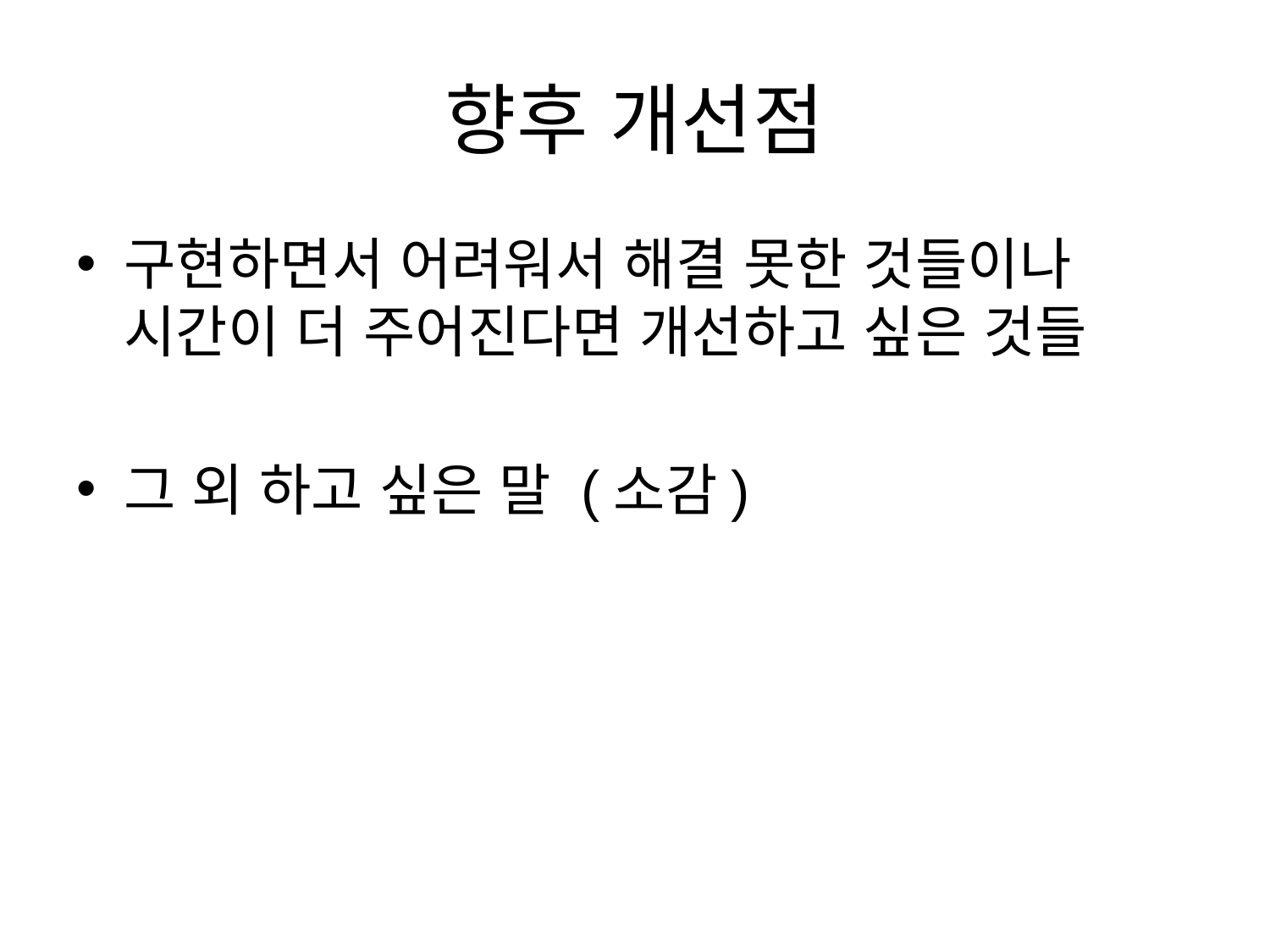

# 향후 개선점
구현하면서 어려워서 해결 못한 것들이나 시간이 더 주어진다면 개선하고 싶은 것들

그 외 하고 싶은 말 (소감)